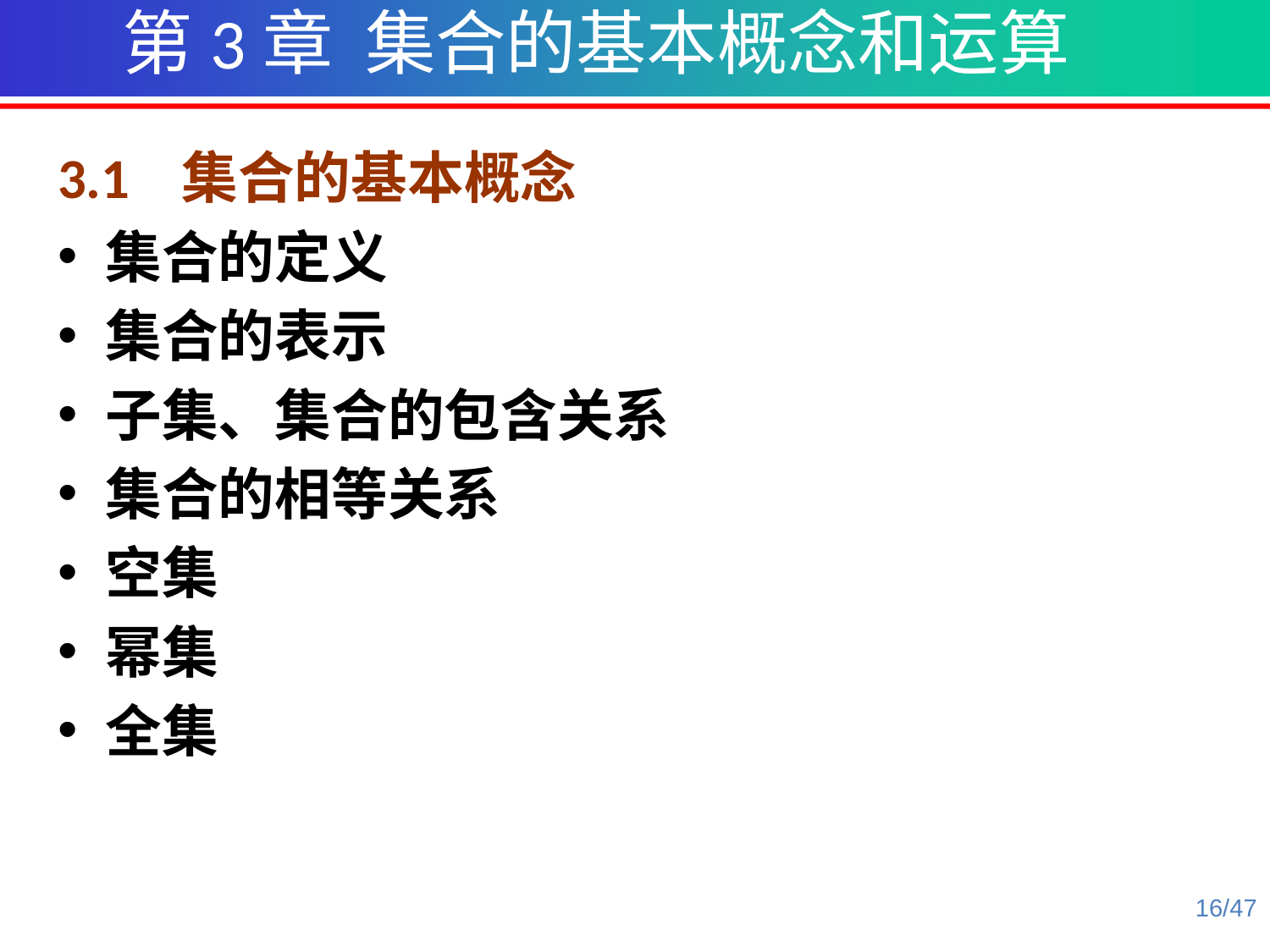

第3章  集合的基本概念和运算
3.1   集合的基本概念
集合的定义
集合的表示
子集、集合的包含关系
集合的相等关系
空集
幂集
全集
16/47